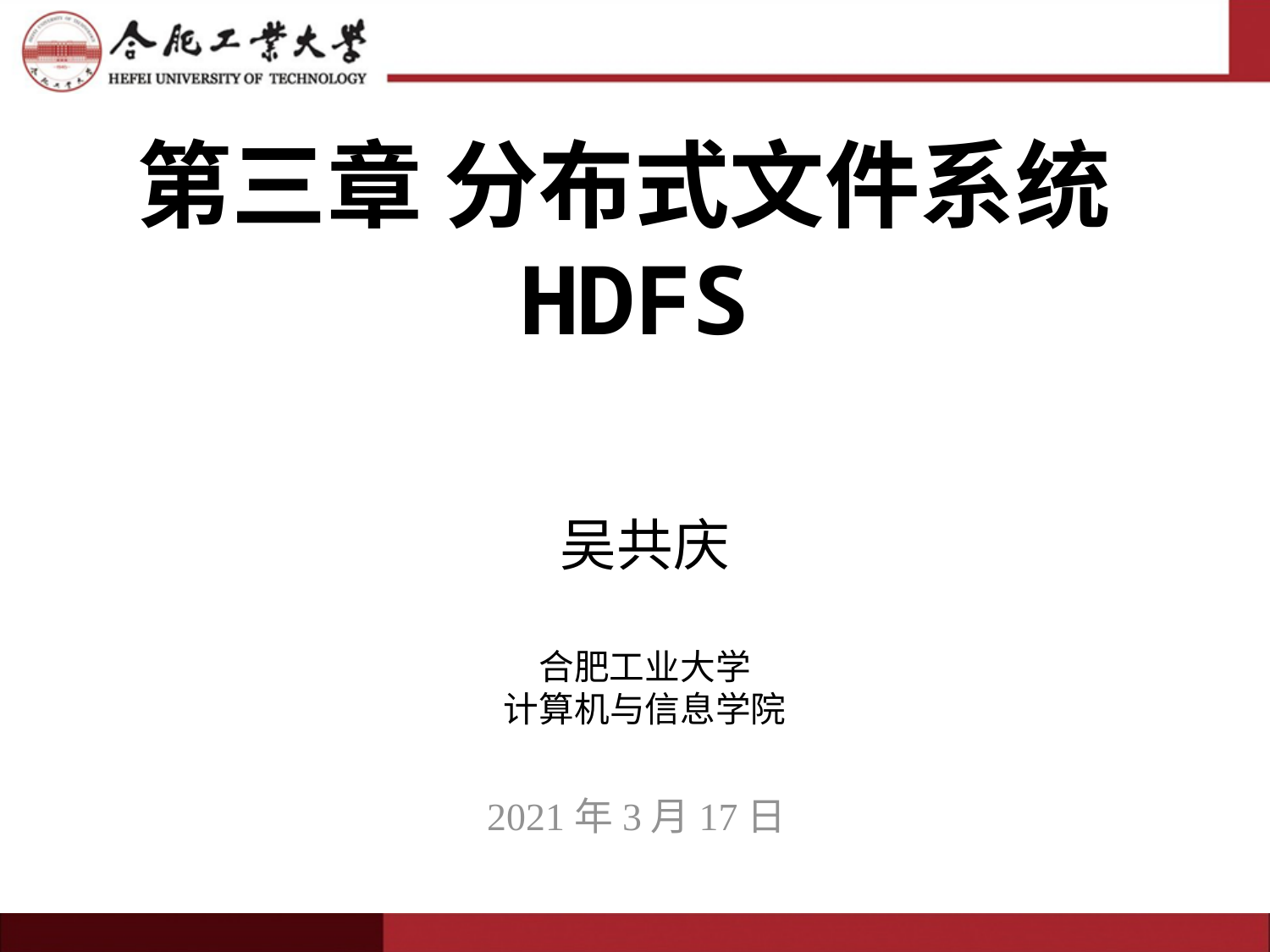

# 第三章 分布式文件系统HDFS
吴共庆

合肥工业大学
计算机与信息学院

2021年3月17日